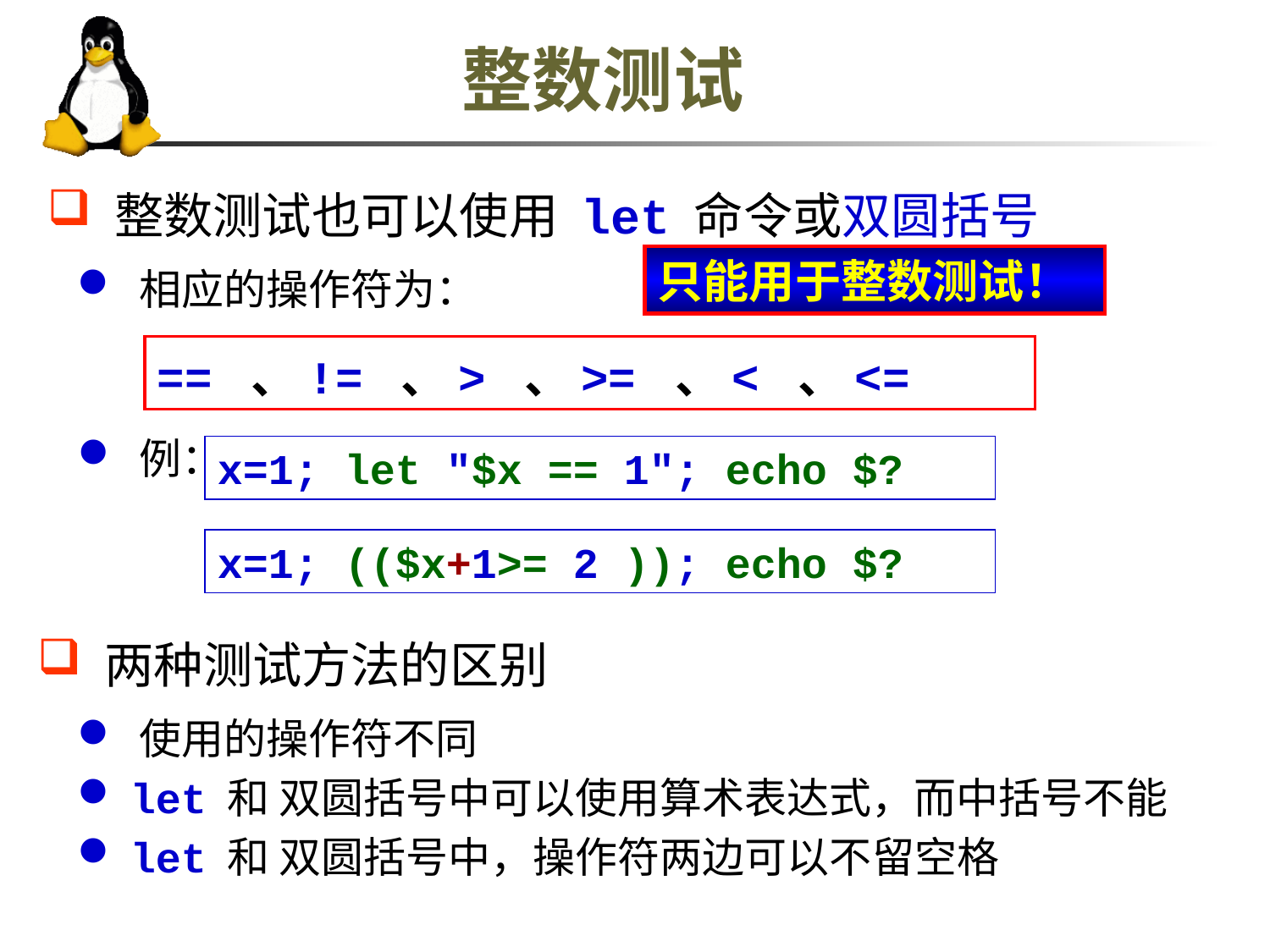

# 整数测试
 整数测试也可以使用 let 命令或双圆括号
只能用于整数测试！
 相应的操作符为：
== 、!= 、> 、>= 、< 、<=
 例：
x=1; let "$x == 1"; echo $?
x=1; (($x+1>= 2 )); echo $?
 两种测试方法的区别
 使用的操作符不同
 let 和 双圆括号中可以使用算术表达式，而中括号不能
 let 和 双圆括号中，操作符两边可以不留空格